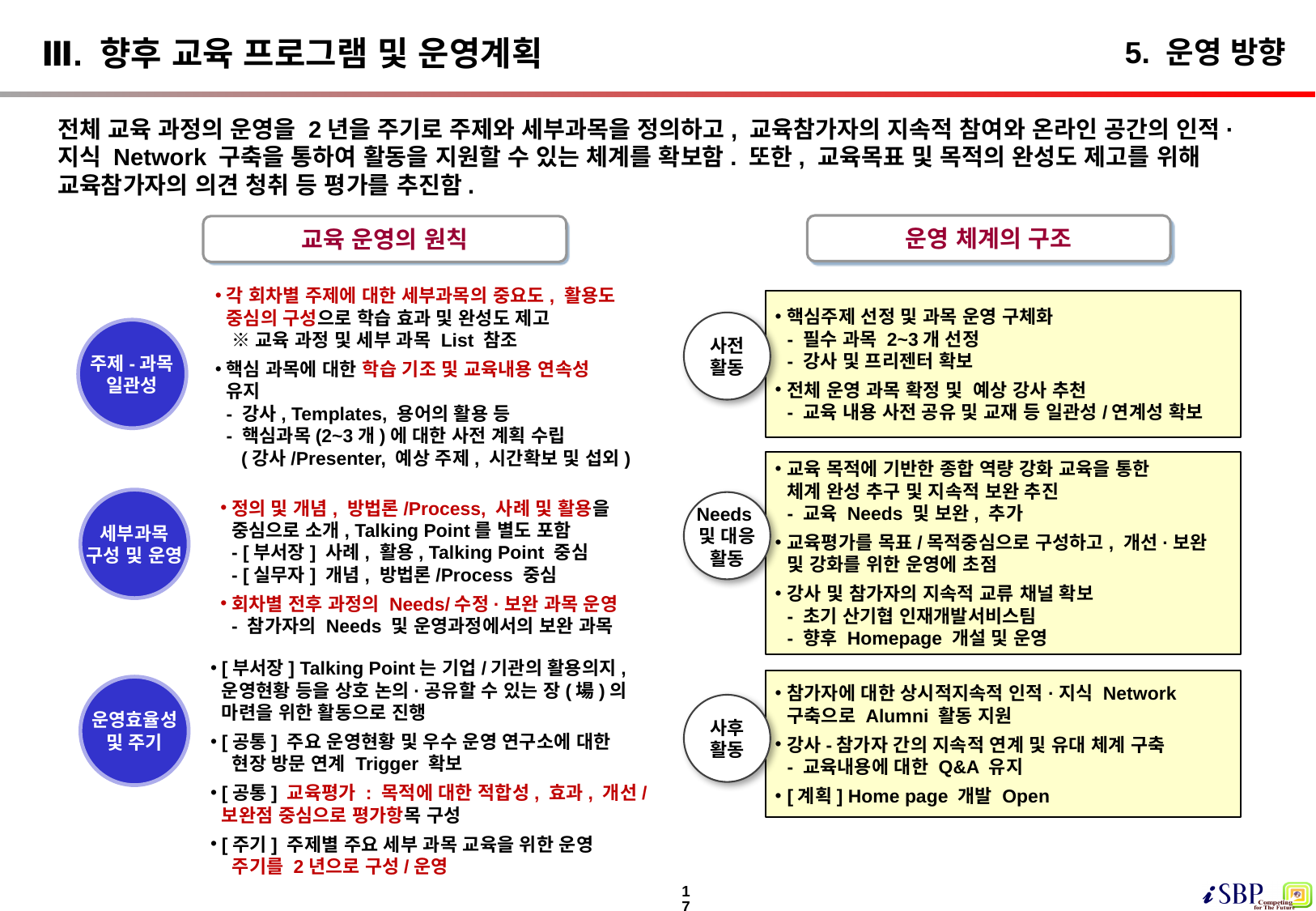

Ⅲ. 향후 교육 프로그램 및 운영계획
# 5. 운영 방향
전체 교육 과정의 운영을 2년을 주기로 주제와 세부과목을 정의하고, 교육참가자의 지속적 참여와 온라인 공간의 인적·
지식 Network 구축을 통하여 활동을 지원할 수 있는 체계를 확보함. 또한, 교육목표 및 목적의 완성도 제고를 위해
교육참가자의 의견 청취 등 평가를 추진함.
운영 체계의 구조
교육 운영의 원칙
각 회차별 주제에 대한 세부과목의 중요도, 활용도
중심의 구성으로 학습 효과 및 완성도 제고
 ※ 교육 과정 및 세부 과목 List 참조
핵심 과목에 대한 학습 기조 및 교육내용 연속성
유지
- 강사, Templates, 용어의 활용 등
- 핵심과목(2~3개)에 대한 사전 계획 수립
  (강사/Presenter, 예상 주제, 시간확보 및 섭외)
핵심주제 선정 및 과목 운영 구체화
- 필수 과목 2~3개 선정
- 강사 및 프리젠터 확보
전체 운영 과목 확정 및  예상 강사 추천
- 교육 내용 사전 공유 및 교재 등 일관성/연계성 확보
사전
활동
주제-과목
일관성
교육 목적에 기반한 종합 역량 강화 교육을 통한
체계 완성 추구 및 지속적 보완 추진
- 교육 Needs 및 보완, 추가
교육평가를 목표/목적중심으로 구성하고, 개선·보완
및 강화를 위한 운영에 초점
강사 및 참가자의 지속적 교류 채널 확보
- 초기 산기협 인재개발서비스팀
- 향후 Homepage 개설 및 운영
세부과목
구성 및 운영
정의 및 개념, 방법론/Process, 사례 및 활용을
중심으로 소개, Talking Point를 별도 포함
- [부서장] 사례, 활용, Talking Point 중심
- [실무자] 개념, 방법론/Process 중심
회차별 전후 과정의 Needs/수정·보완 과목 운영
- 참가자의 Needs 및 운영과정에서의 보완 과목
Needs
및 대응
활동
[부서장] Talking Point는 기업/기관의 활용의지,
운영현황 등을 상호 논의·공유할 수 있는 장(場)의
마련을 위한 활동으로 진행
[공통] 주요 운영현황 및 우수 운영 연구소에 대한
  현장 방문 연계 Trigger 확보
[공통] 교육평가 : 목적에 대한 적합성, 효과, 개선/
보완점 중심으로 평가항목 구성
[주기] 주제별 주요 세부 과목 교육을 위한 운영
  주기를 2년으로 구성/운영
참가자에 대한 상시적지속적 인적·지식 Network
구축으로 Alumni 활동 지원
강사-참가자 간의 지속적 연계 및 유대 체계 구축
- 교육내용에 대한 Q&A 유지
[계획] Home page 개발 Open
운영효율성
및 주기
사후
활동
17